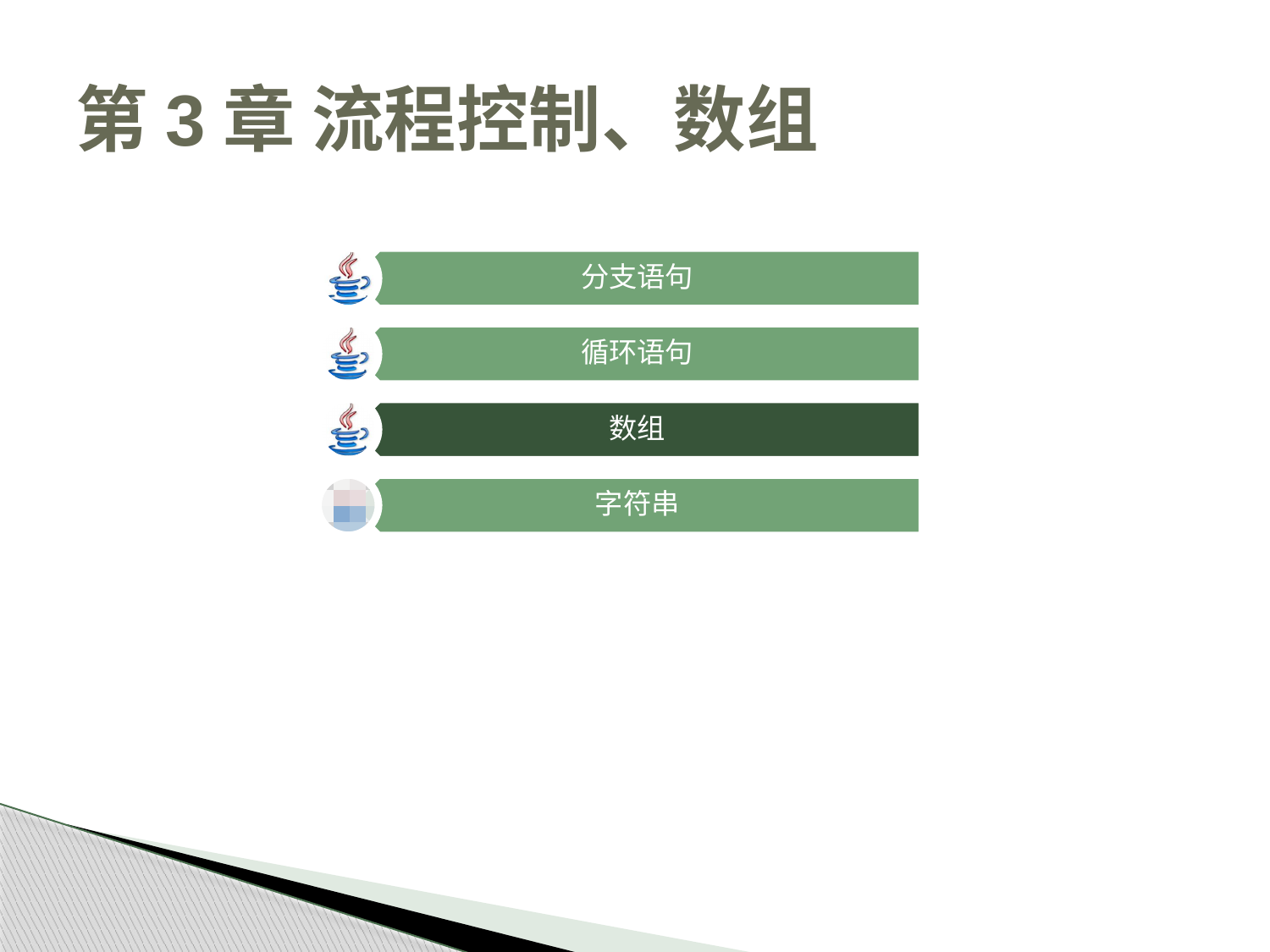

# 第3章 流程控制、数组
分支语句
循环语句
数组
字符串